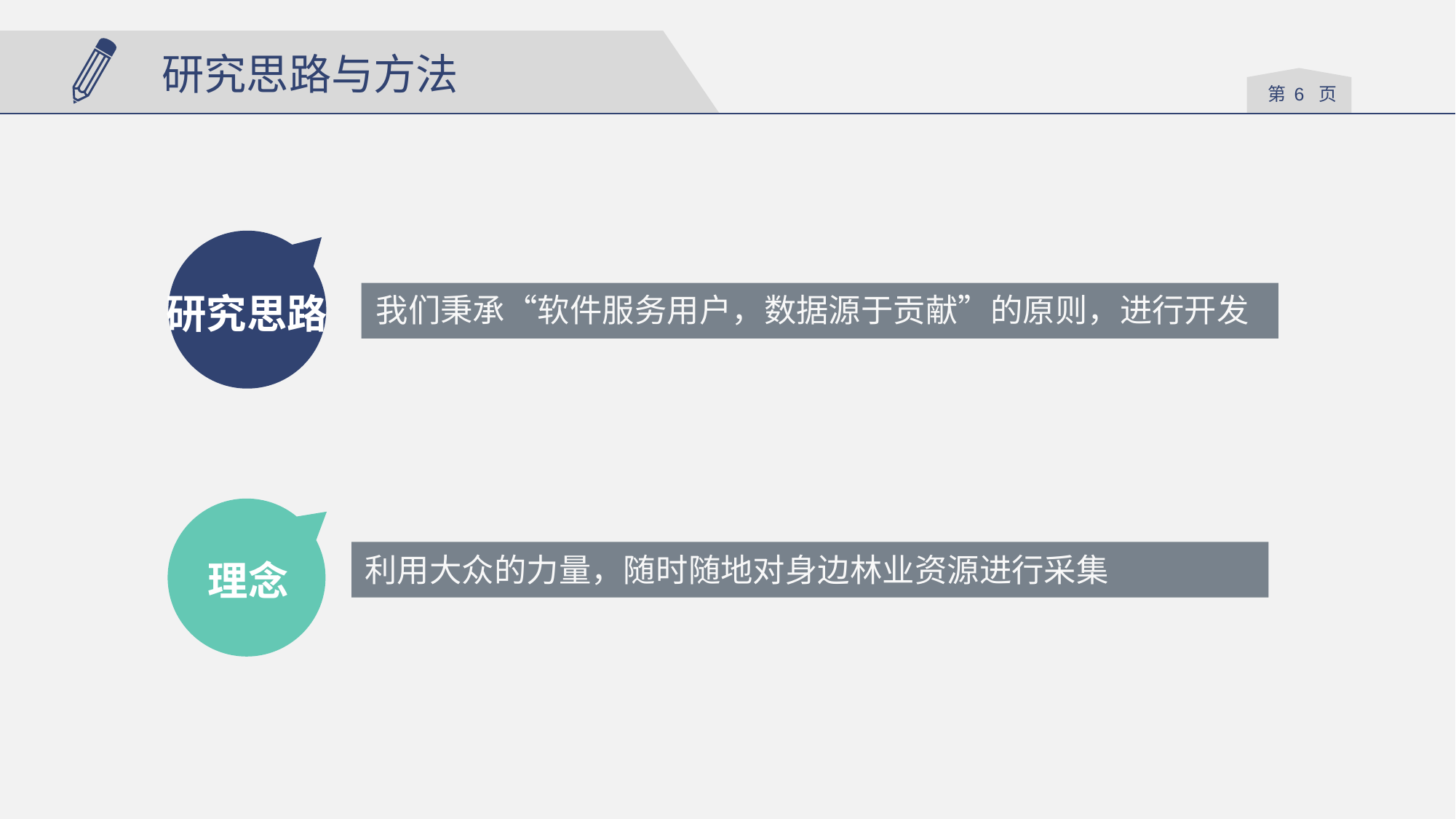

研究思路与方法

研究思路

我们秉承“软件服务用户，数据源于贡献”的原则，进行开发

利用大众的力量，随时随地对身边林业资源进行采集
理念